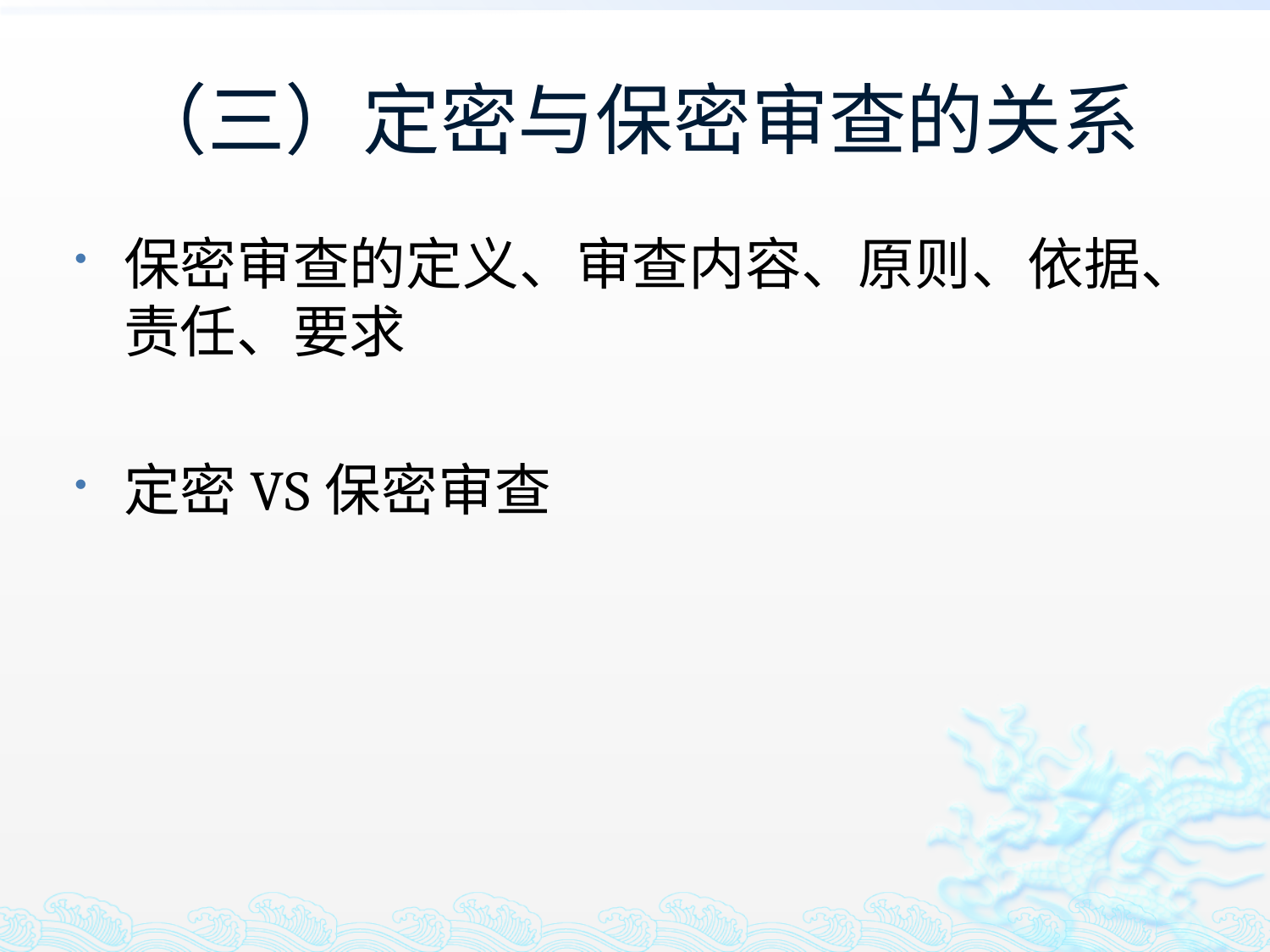

# （三）定密与保密审查的关系
保密审查的定义、审查内容、原则、依据、责任、要求

定密VS保密审查